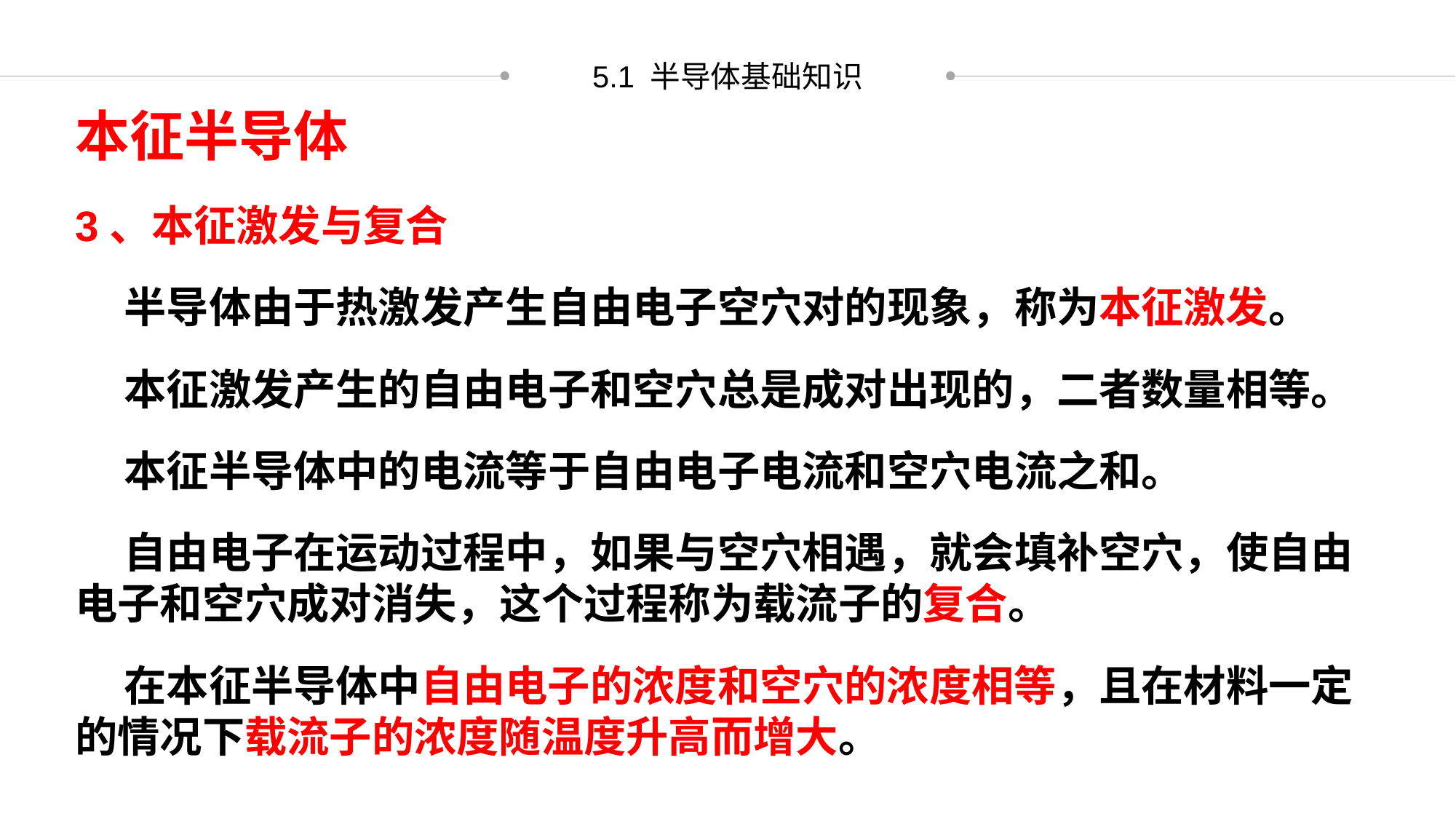

5.1 半导体基础知识
本征半导体
3、本征激发与复合
    半导体由于热激发产生自由电子空穴对的现象，称为本征激发。
    本征激发产生的自由电子和空穴总是成对出现的，二者数量相等。
    本征半导体中的电流等于自由电子电流和空穴电流之和。
    自由电子在运动过程中，如果与空穴相遇，就会填补空穴，使自由电子和空穴成对消失，这个过程称为载流子的复合。
    在本征半导体中自由电子的浓度和空穴的浓度相等，且在材料一定的情况下载流子的浓度随温度升高而增大。